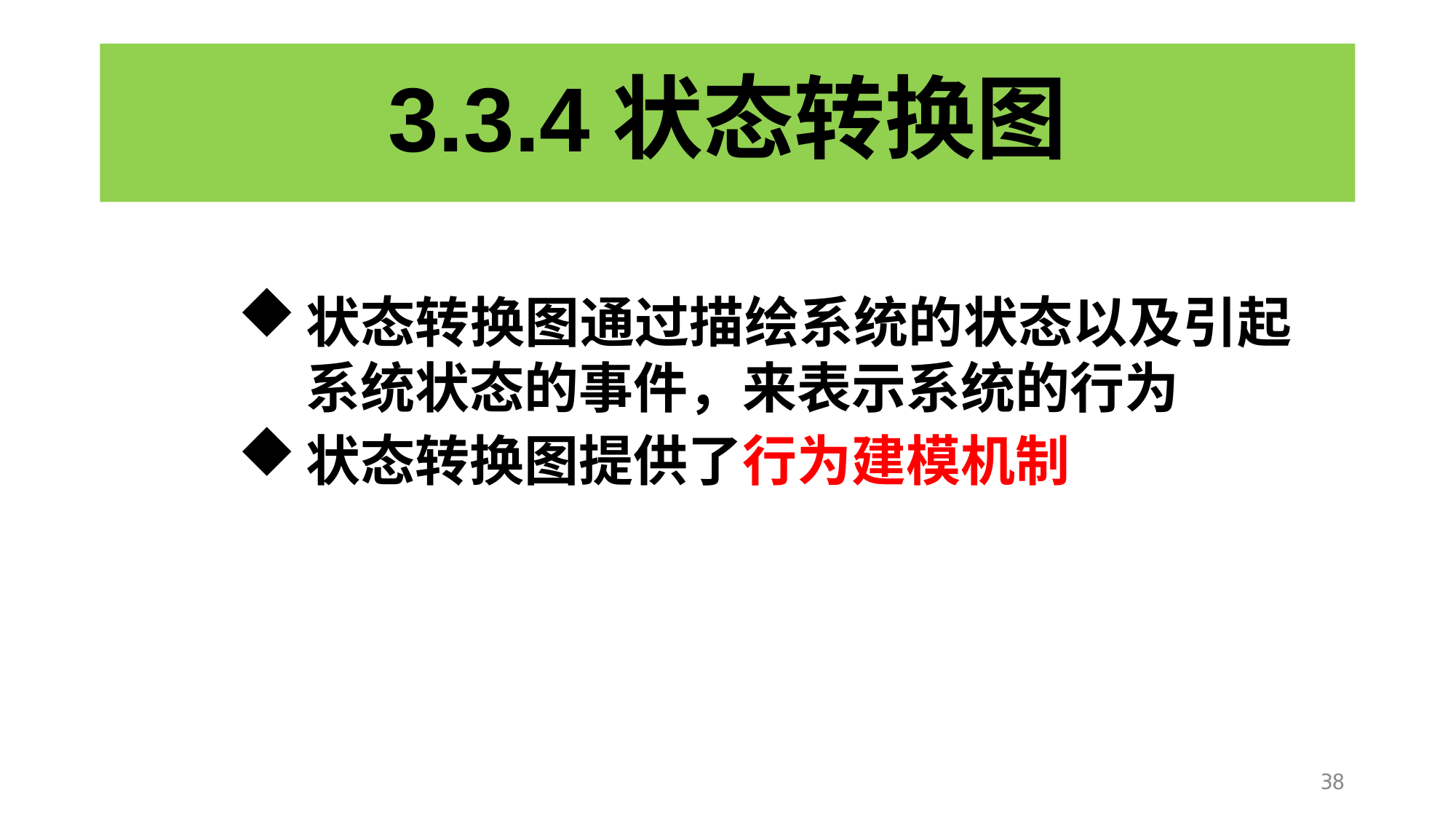

# 3.3.4状态转换图
状态转换图通过描绘系统的状态以及引起系统状态的事件，来表示系统的行为
状态转换图提供了行为建模机制

38